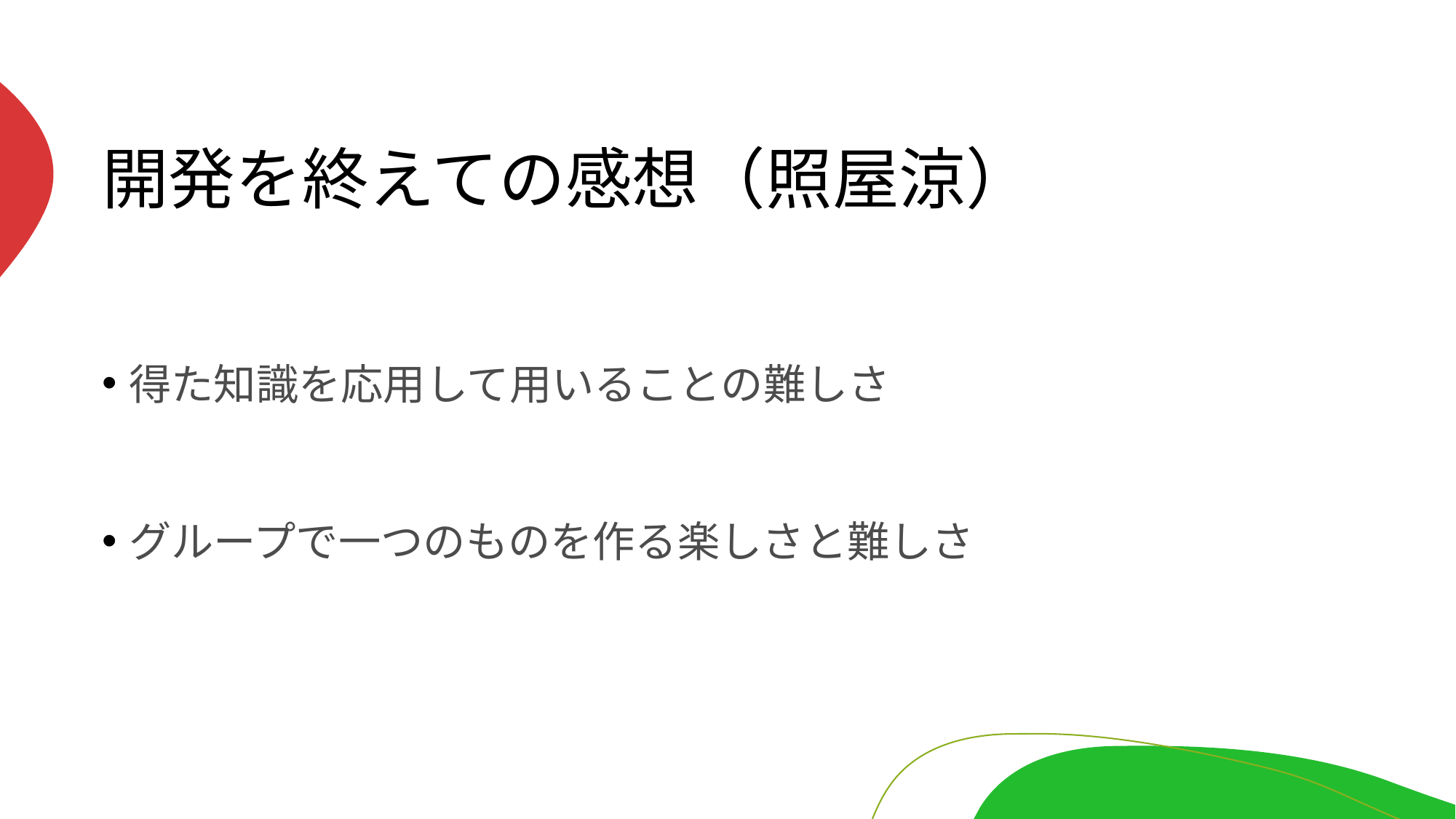

# 開発を終えての感想（照屋涼）

得た知識を応用して用いることの難しさ

グループで一つのものを作る楽しさと難しさ